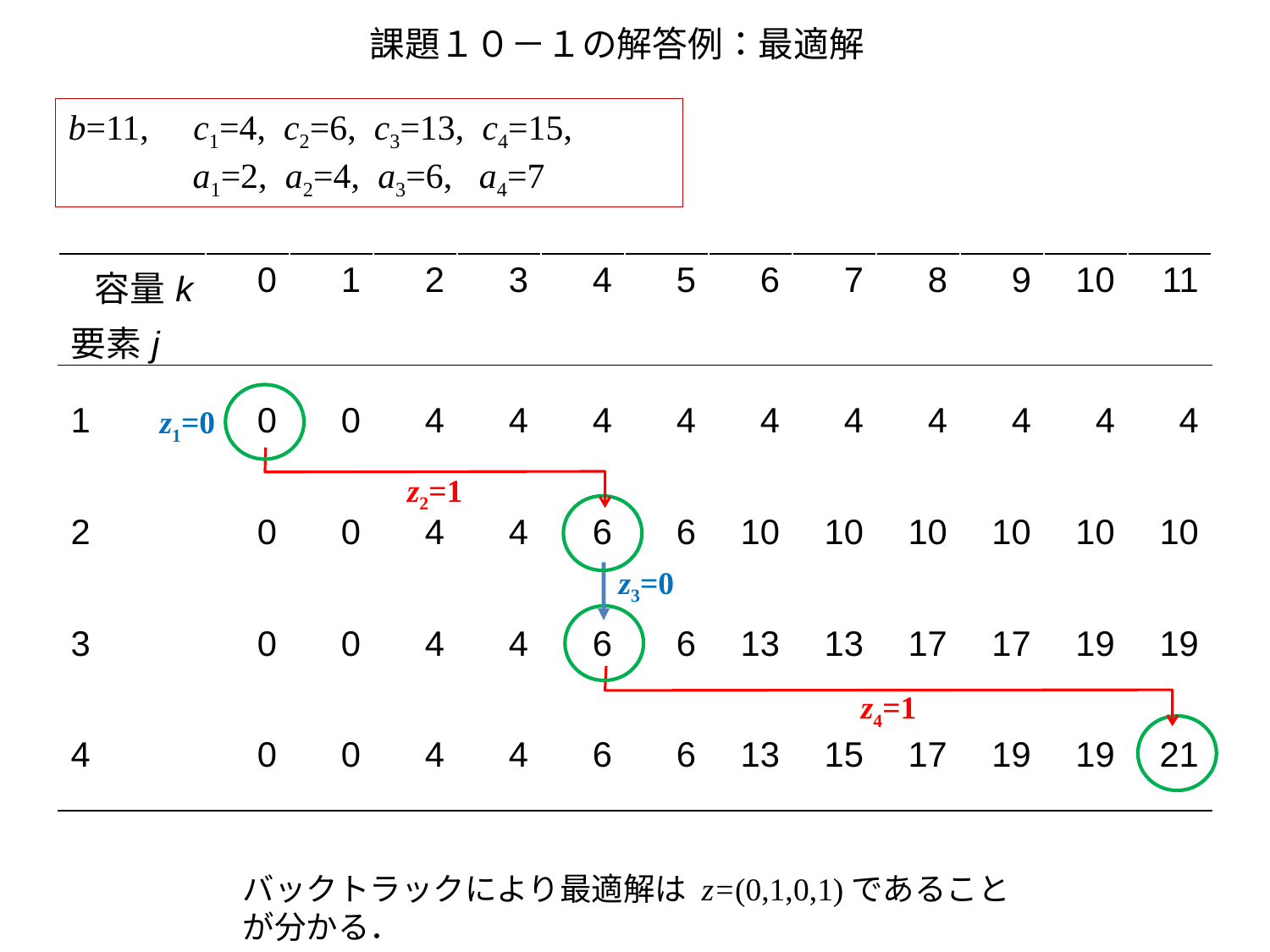

課題１０－１の解答例：最適解
b=11,     c1=4,  c2=6,  c3=13,  c4=15,
              a1=2,  a2=4,  a3=6,   a4=7
| 容量k | 0 | 1 | 2 | 3 | 4 | 5 | 6 | 7 | 8 | 9 | 10 | 11 |
| --- | --- | --- | --- | --- | --- | --- | --- | --- | --- | --- | --- | --- |
| 要素j |  |  |  |  |  |  |  |  |  |  |  |  |
| 1 | 0 | 0 | 4 | 4 | 4 | 4 | 4 | 4 | 4 | 4 | 4 | 4 |
| 2 | 0 | 0 | 4 | 4 | 6 | 6 | 10 | 10 | 10 | 10 | 10 | 10 |
| 3 | 0 | 0 | 4 | 4 | 6 | 6 | 13 | 13 | 17 | 17 | 19 | 19 |
| 4 | 0 | 0 | 4 | 4 | 6 | 6 | 13 | 15 | 17 | 19 | 19 | 21 |

z1=0

z2=1

z3=0

z4=1

バックトラックにより最適解は z=(0,1,0,1)であることが分かる．